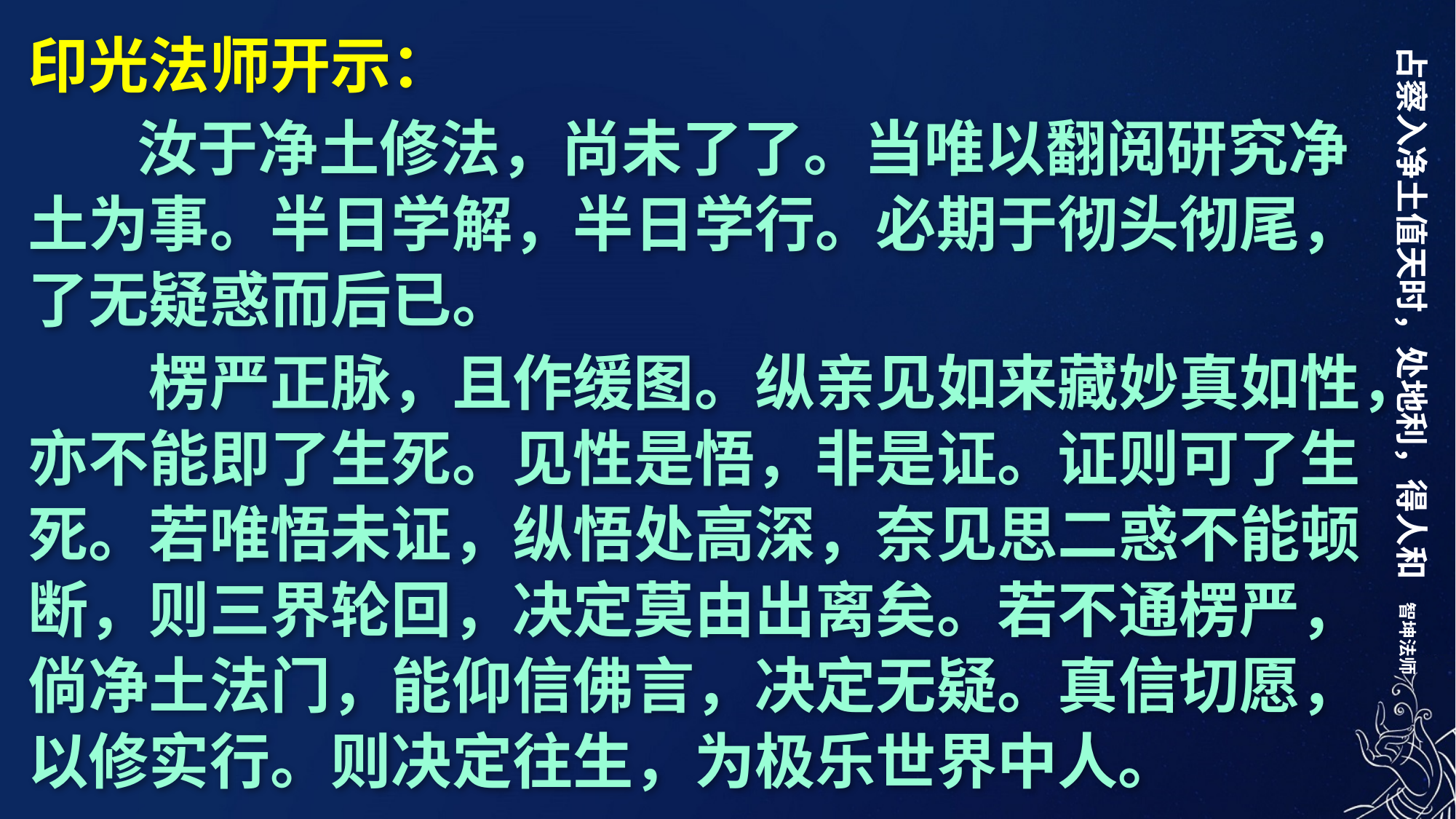

印光法师开示：
	汝于净土修法，尚未了了。当唯以翻阅研究净土为事。半日学解，半日学行。必期于彻头彻尾，了无疑惑而后已。
　　楞严正脉，且作缓图。纵亲见如来藏妙真如性，亦不能即了生死。见性是悟，非是证。证则可了生死。若唯悟未证，纵悟处高深，奈见思二惑不能顿断，则三界轮回，决定莫由出离矣。若不通楞严，倘净土法门，能仰信佛言，决定无疑。真信切愿，以修实行。则决定往生，为极乐世界中人。